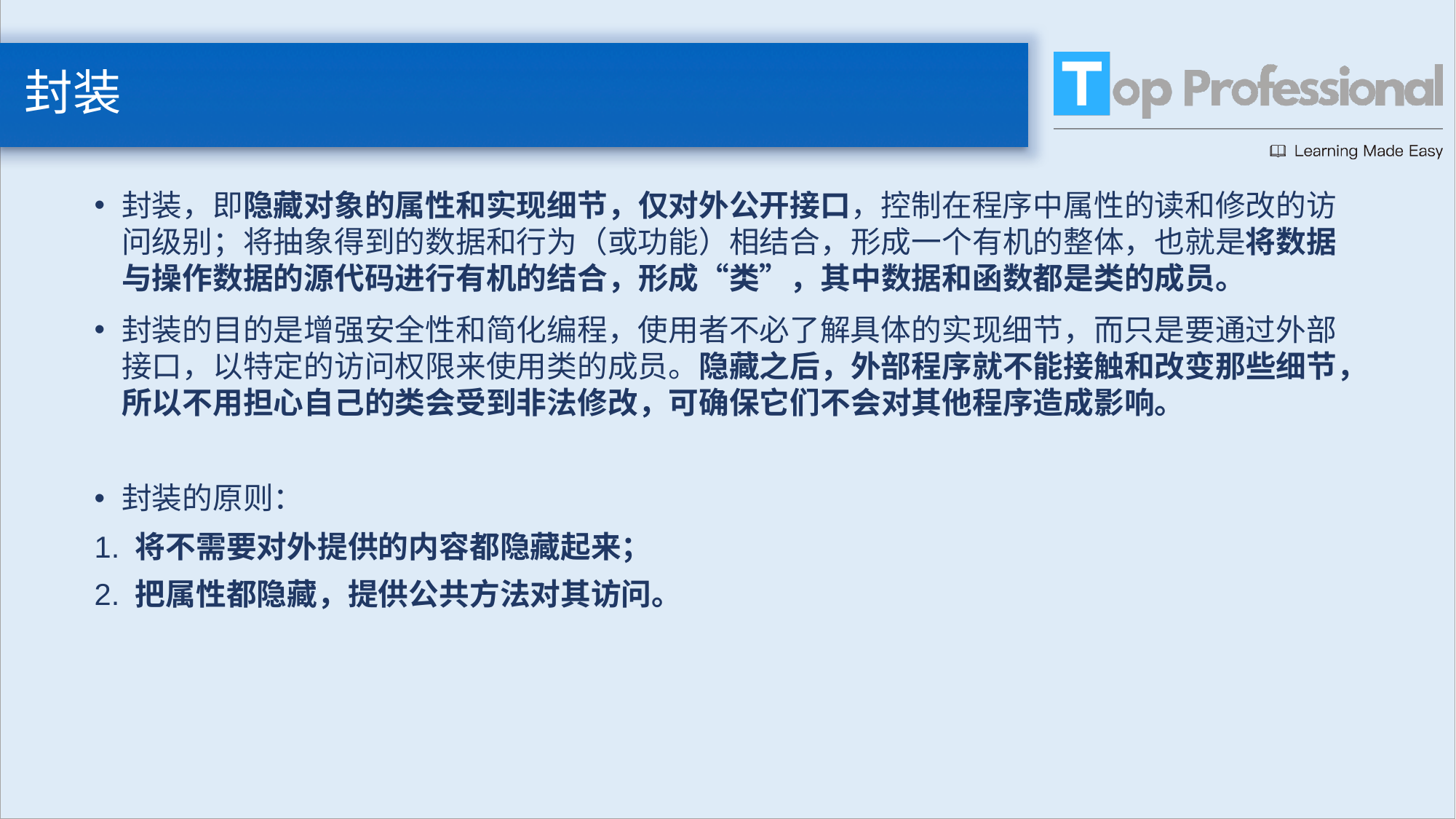

# 封装
封装，即隐藏对象的属性和实现细节，仅对外公开接口，控制在程序中属性的读和修改的访问级别；将抽象得到的数据和行为（或功能）相结合，形成一个有机的整体，也就是将数据与操作数据的源代码进行有机的结合，形成“类”，其中数据和函数都是类的成员。
封装的目的是增强安全性和简化编程，使用者不必了解具体的实现细节，而只是要通过外部接口，以特定的访问权限来使用类的成员。隐藏之后，外部程序就不能接触和改变那些细节，所以不用担心自己的类会受到非法修改，可确保它们不会对其他程序造成影响。

封装的原则：
1. 将不需要对外提供的内容都隐藏起来；
2. 把属性都隐藏，提供公共方法对其访问。